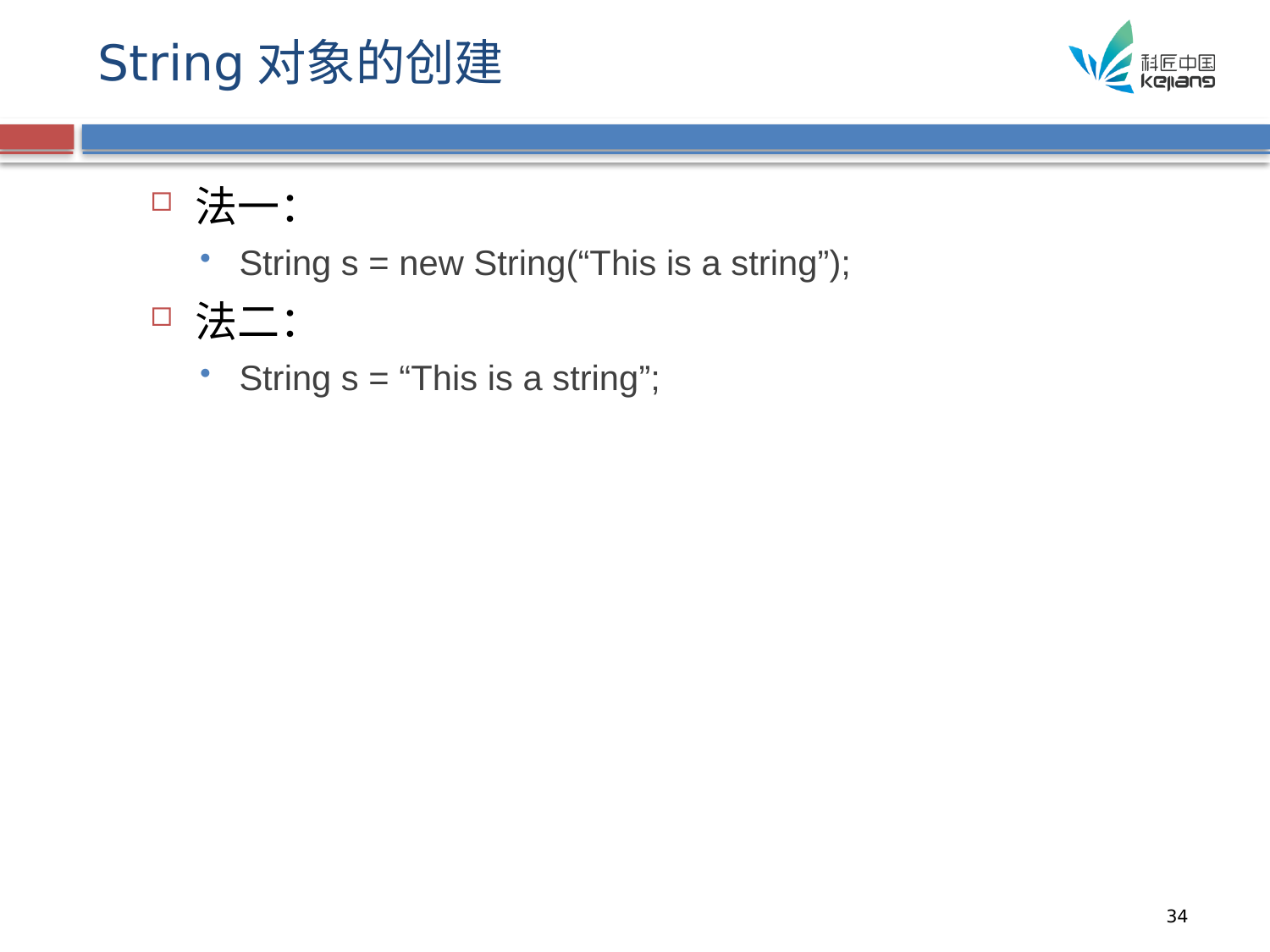

# String对象的创建
法一：
String s = new String(“This is a string”);
法二：
String s = “This is a string”;
34